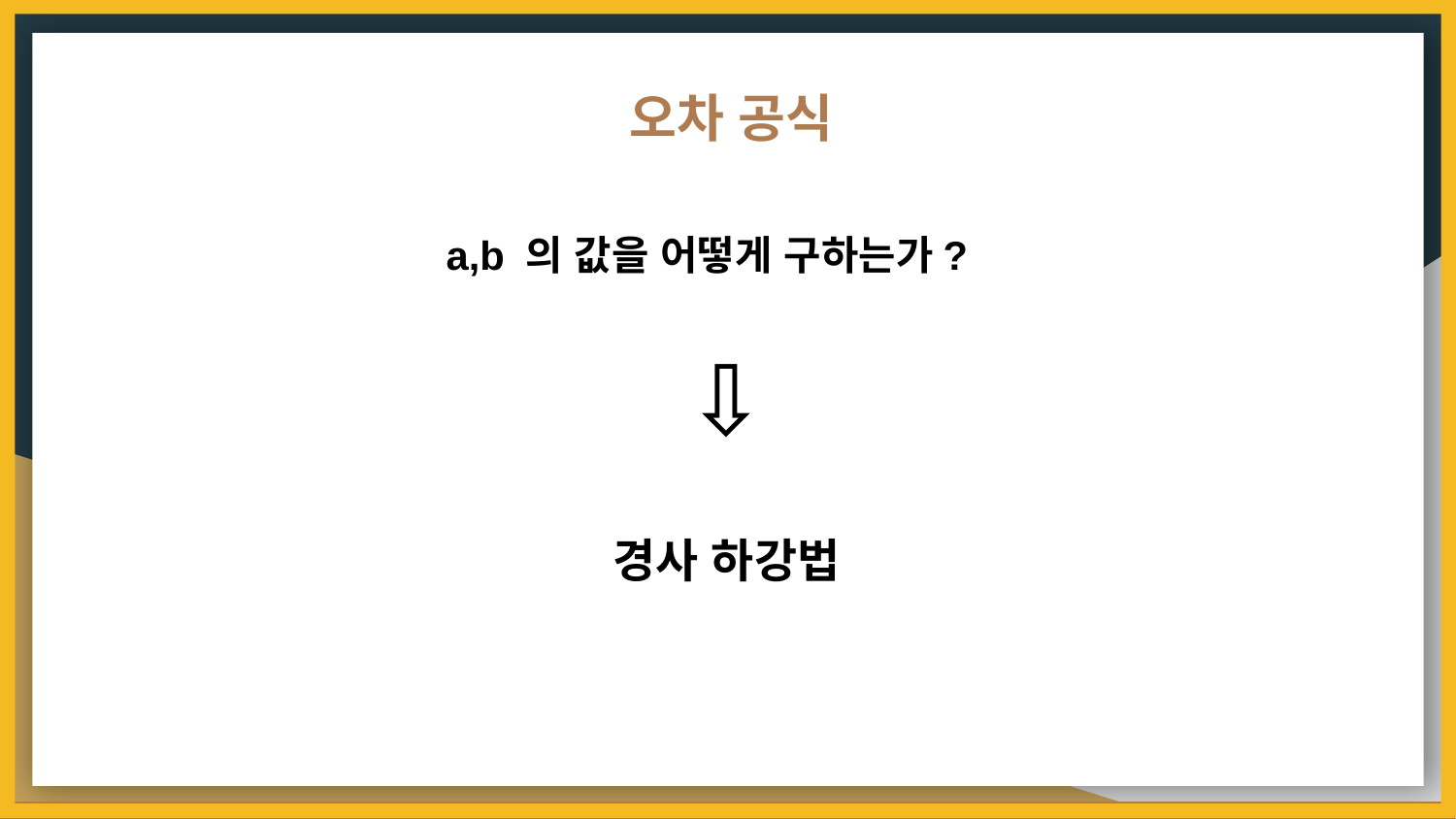

# 오차 공식
a,b 의 값을 어떻게 구하는가?
⇩

경사 하강법